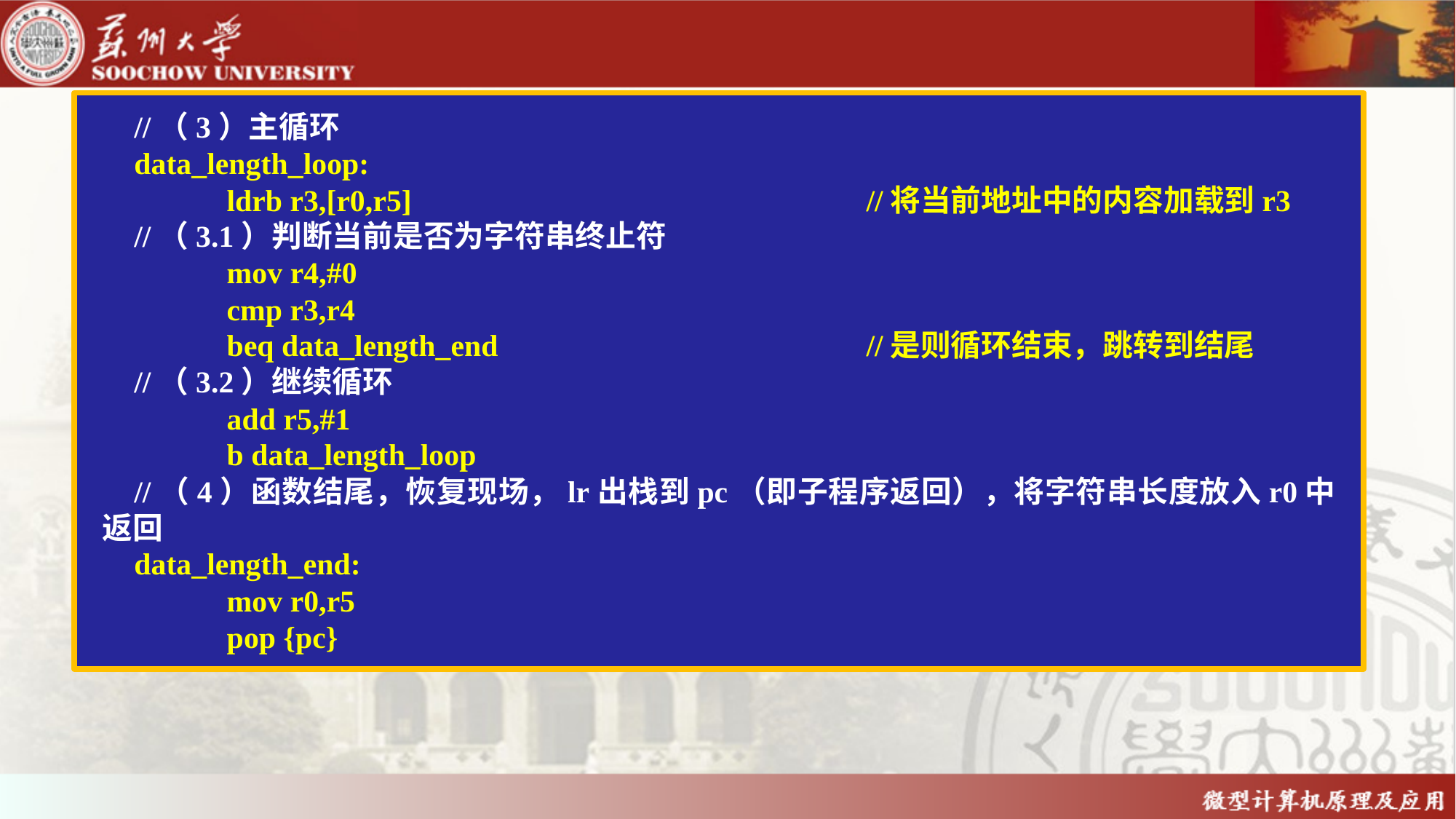

//（3）主循环
data_length_loop:
	  ldrb r3,[r0,r5]					//将当前地址中的内容加载到r3
//（3.1）判断当前是否为字符串终止符
	  mov r4,#0
	  cmp r3,r4
	  beq data_length_end				//是则循环结束，跳转到结尾
//（3.2）继续循环
	  add r5,#1
	  b data_length_loop
//（4）函数结尾，恢复现场，lr出栈到pc（即子程序返回），将字符串长度放入r0中返回
data_length_end:
	  mov r0,r5
	  pop {pc}